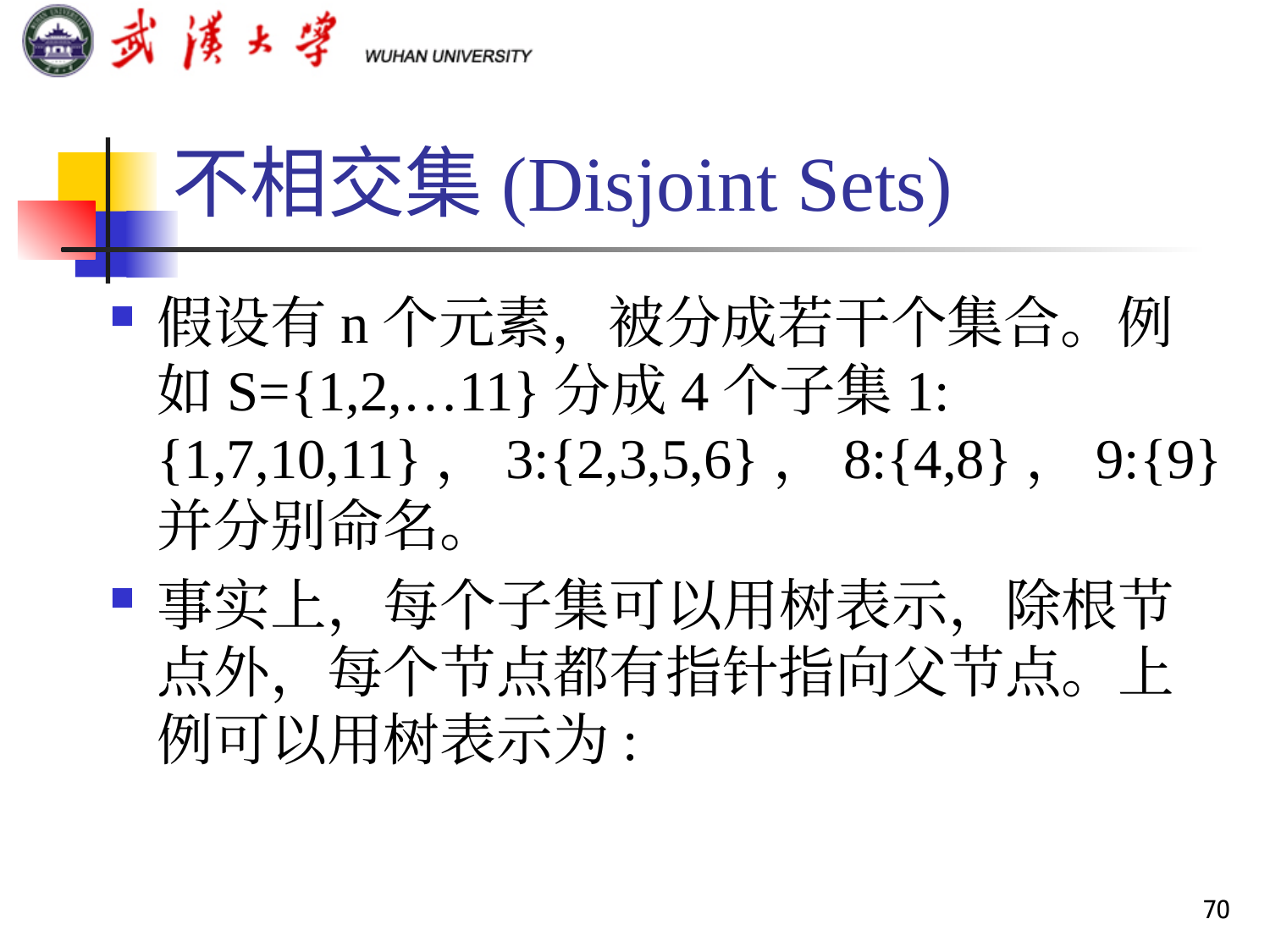

# 不相交集(Disjoint Sets)
假设有n个元素，被分成若干个集合。例如S={1,2,…11}分成4个子集1:{1,7,10,11}，3:{2,3,5,6}，8:{4,8}，9:{9}并分别命名。
事实上，每个子集可以用树表示，除根节点外，每个节点都有指针指向父节点。上例可以用树表示为:
70